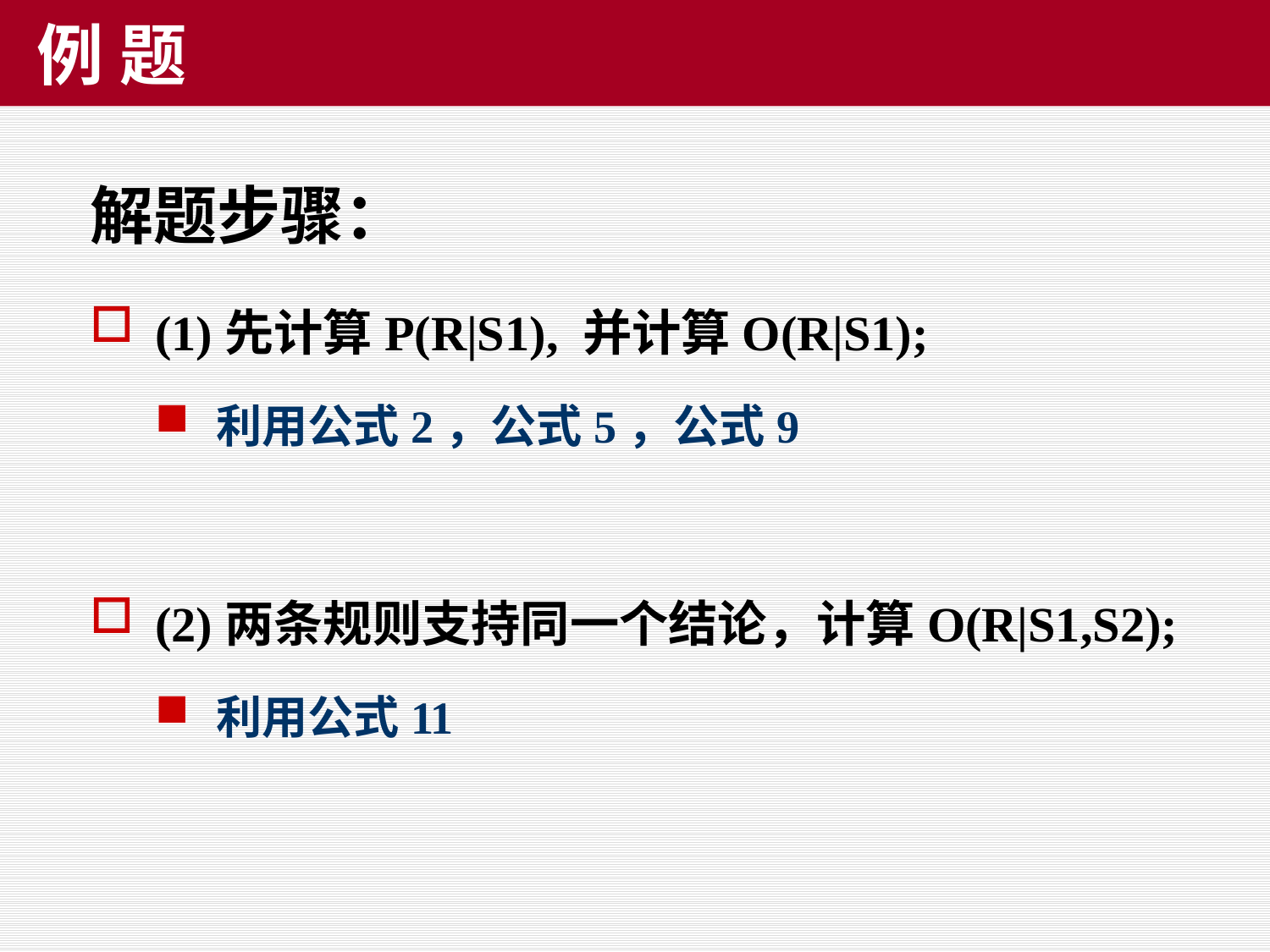

# 例 题
解题步骤：
(1)先计算P(R|S1), 并计算O(R|S1);
利用公式2，公式5，公式9

(2)两条规则支持同一个结论，计算O(R|S1,S2);
利用公式11